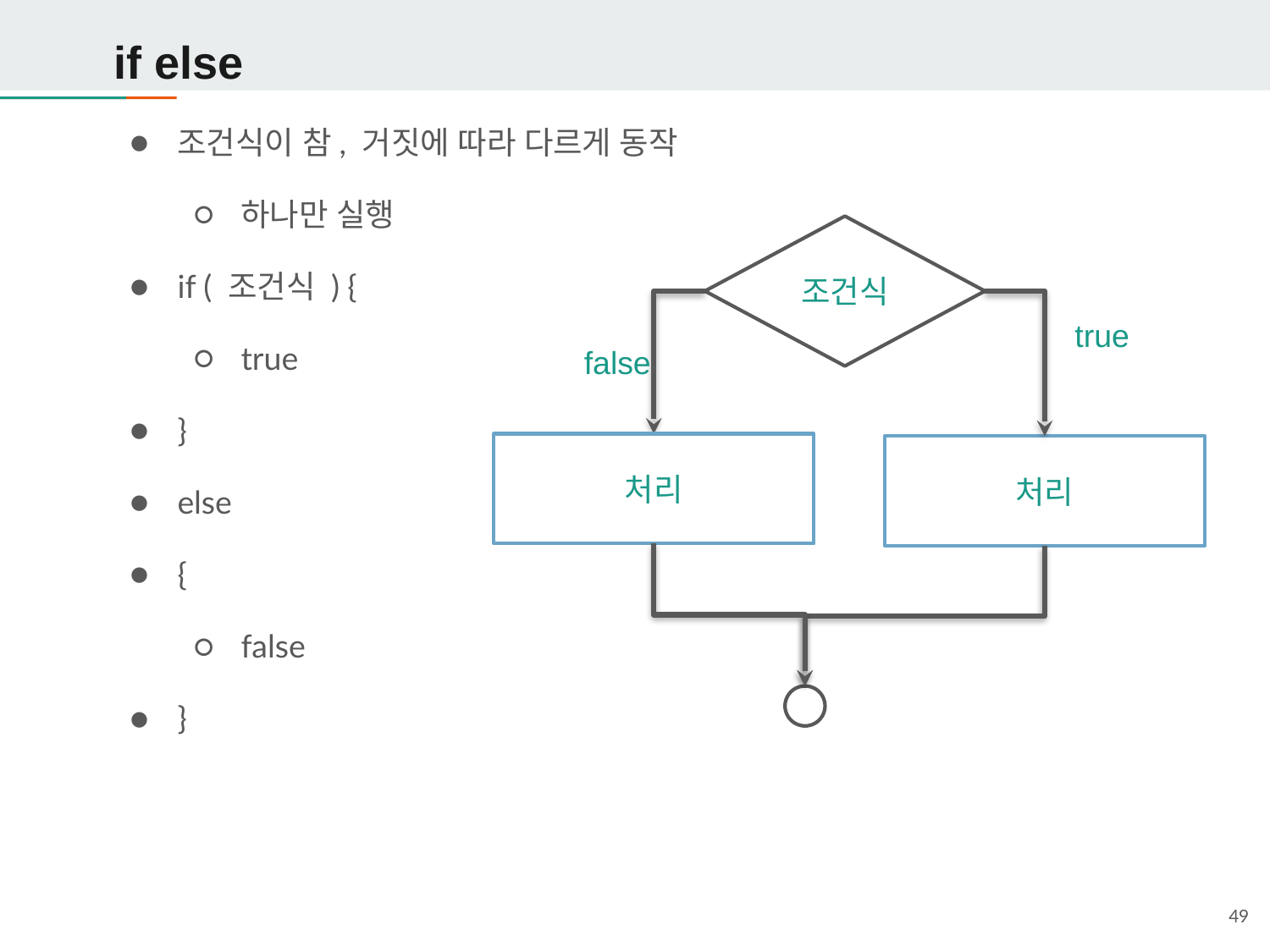

# if else
조건식이 참, 거짓에 따라 다르게 동작
하나만 실행
if ( 조건식 ) {
true
}
else
{
false
}
조건식
true
false
처리
처리

49